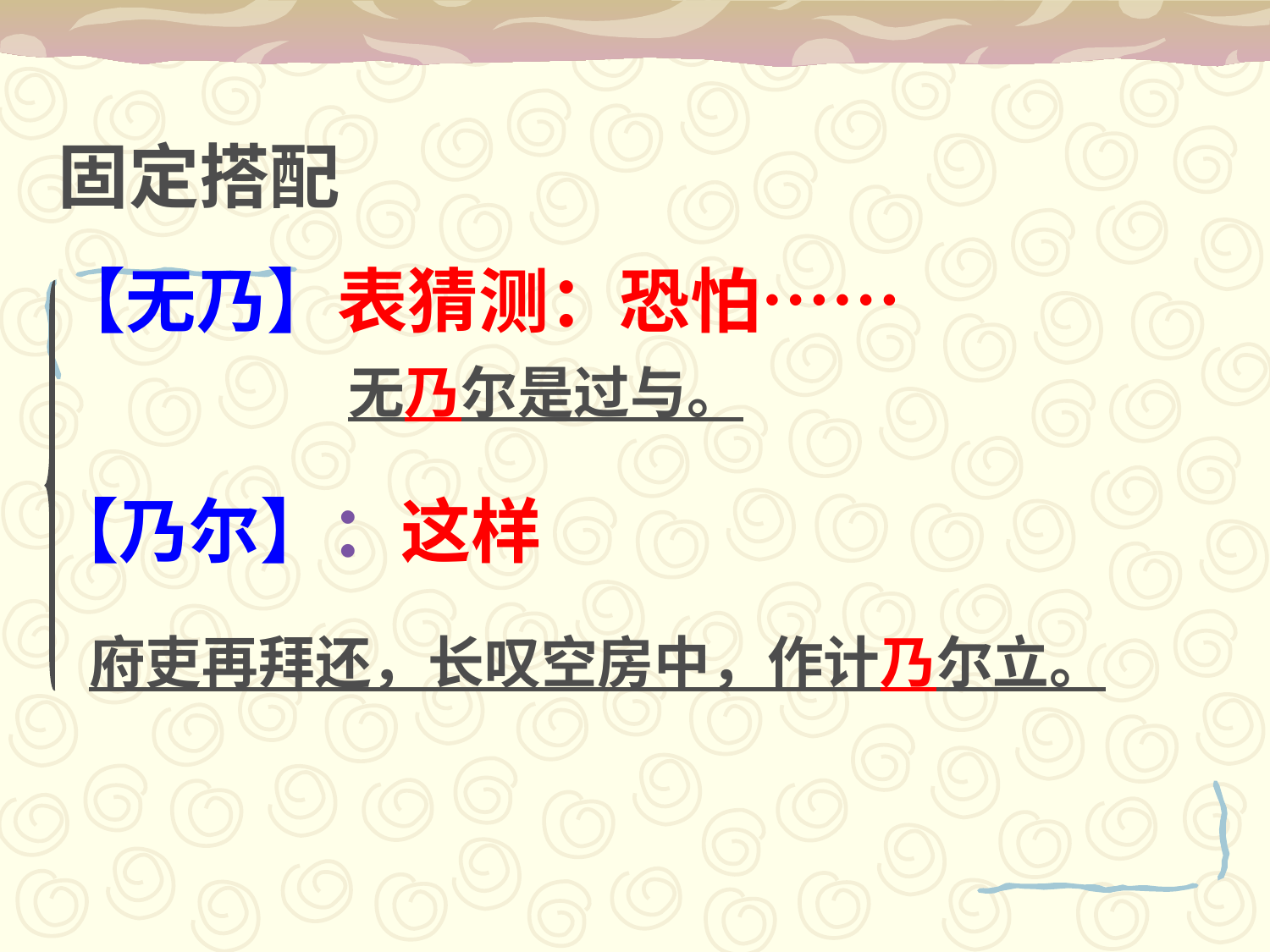

固定搭配
【无乃】表猜测：恐怕……

无乃尔是过与。
#
【乃尔】：这样
府吏再拜还，长叹空房中，作计乃尔立。